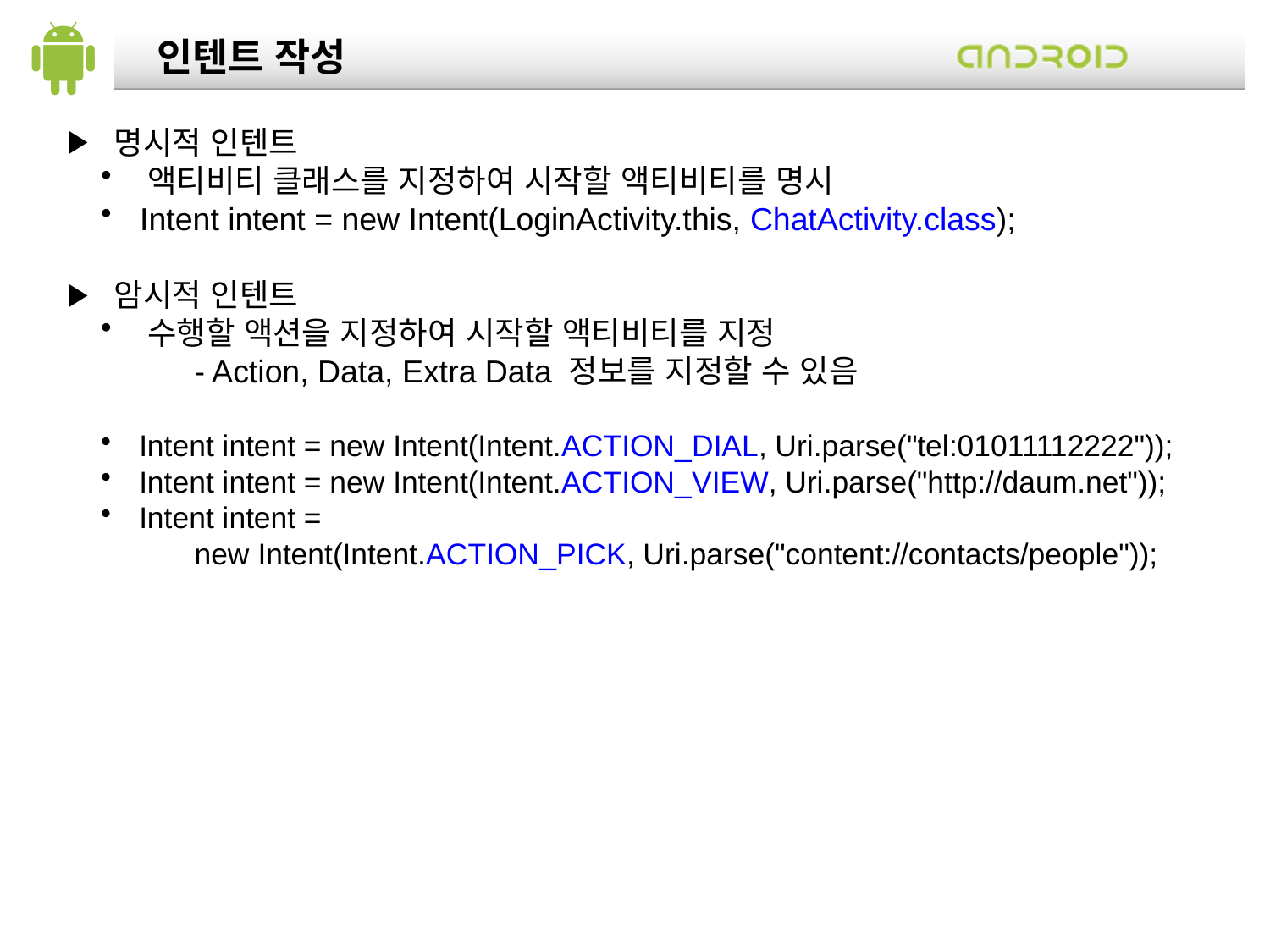

인텐트 작성
 명시적 인텐트
 액티비티 클래스를 지정하여 시작할 액티비티를 명시
 Intent intent = new Intent(LoginActivity.this, ChatActivity.class);

 암시적 인텐트
 수행할 액션을 지정하여 시작할 액티비티를 지정
- Action, Data, Extra Data 정보를 지정할 수 있음

 Intent intent = new Intent(Intent.ACTION_DIAL, Uri.parse("tel:01011112222"));
 Intent intent = new Intent(Intent.ACTION_VIEW, Uri.parse("http://daum.net"));
 Intent intent =
new Intent(Intent.ACTION_PICK, Uri.parse("content://contacts/people"));